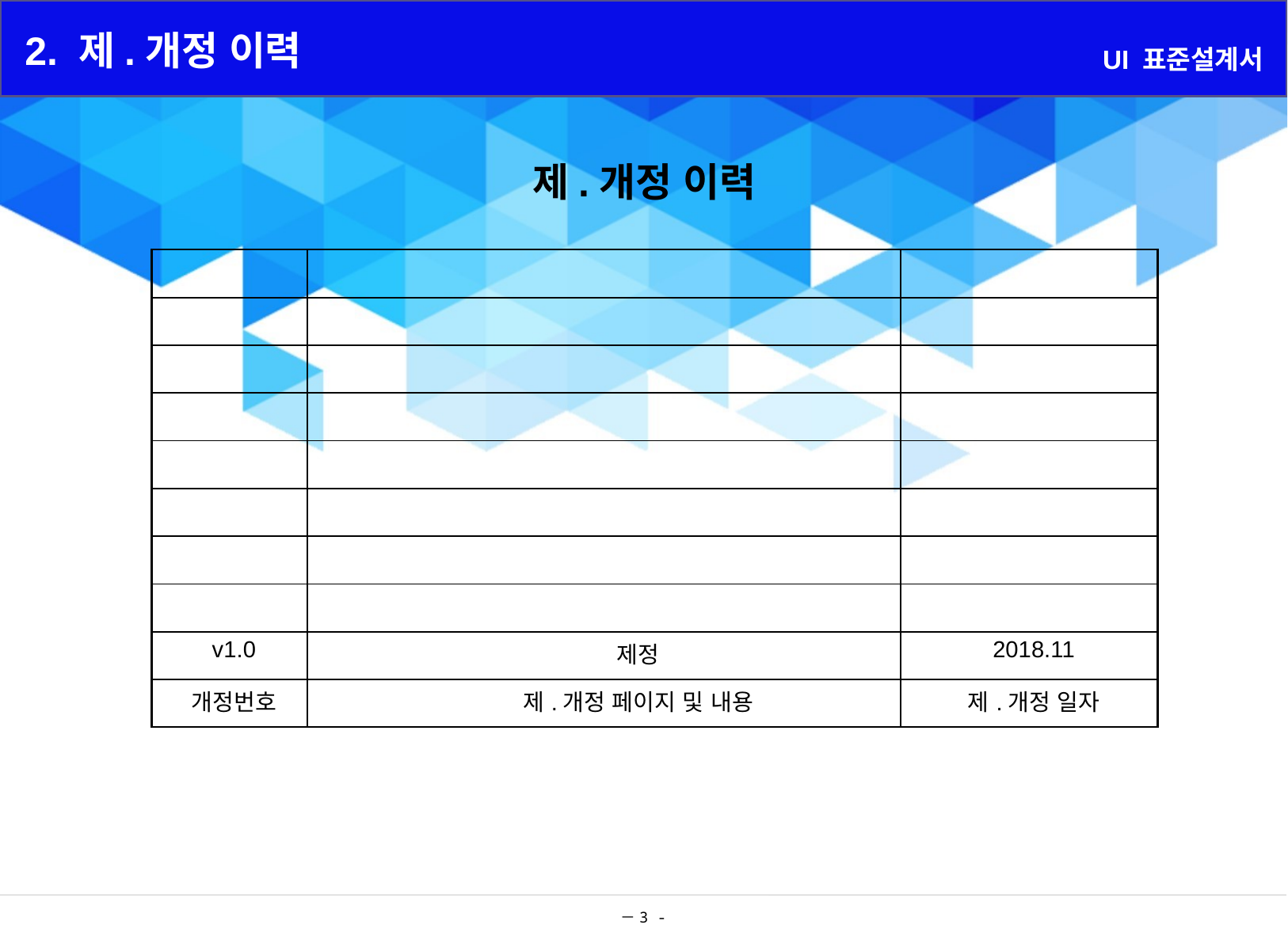

2. 제.개정 이력
UI 표준설계서
제.개정 이력
|  |  |  |
| --- | --- | --- |
|  |  |  |
|  |  |  |
|  |  |  |
|  |  |  |
|  |  |  |
|  |  |  |
|  |  |  |
| v1.0 | 제정 | 2018.11 |
| 개정번호 | 제.개정 페이지 및 내용 | 제.개정 일자 |

－3 -